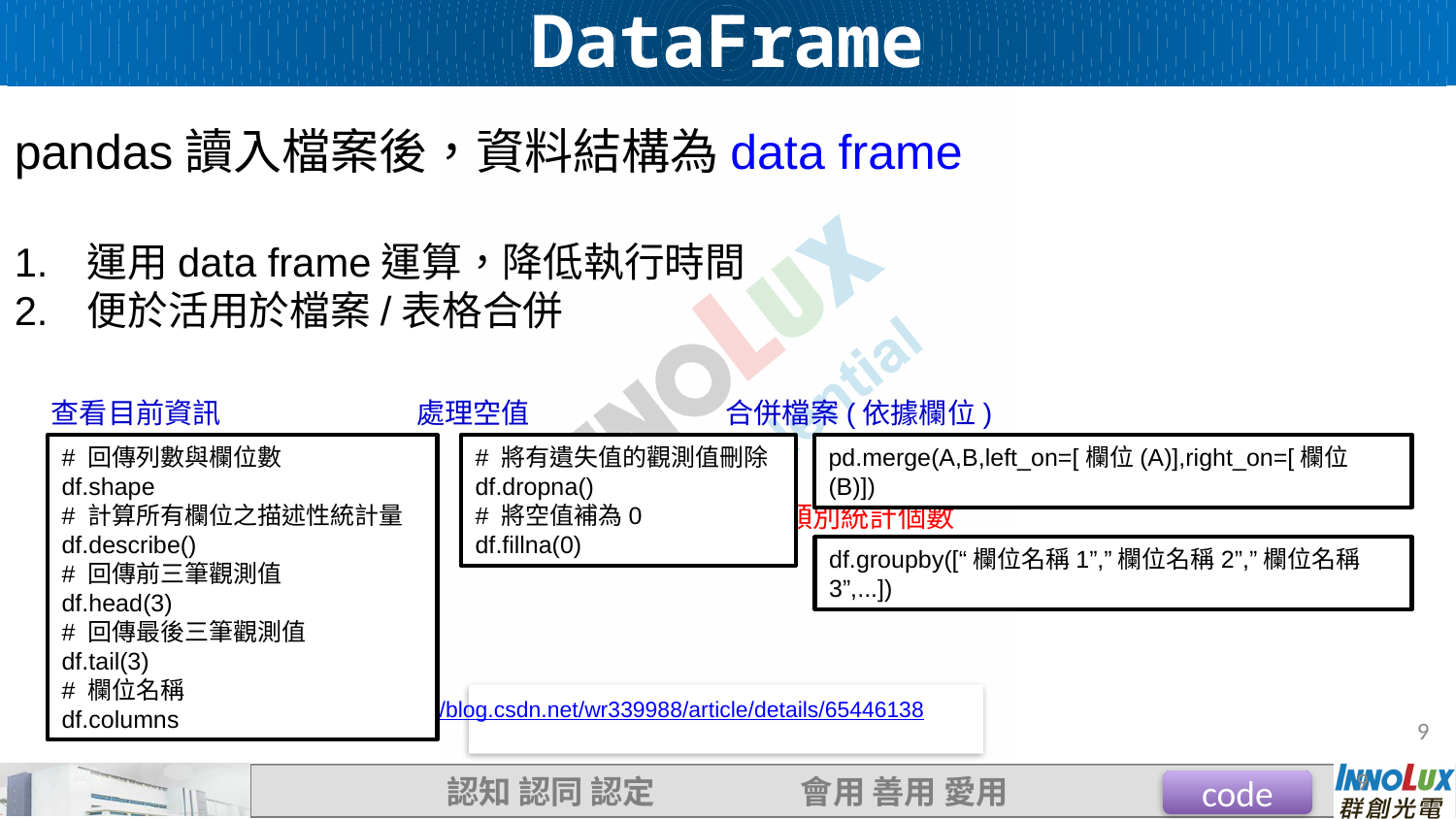

DataFrame
pandas讀入檔案後，資料結構為data frame

運用data frame運算，降低執行時間
便於活用於檔案/表格合併

   查看目前資訊                               處理空值                               合併檔案(依據欄位)

                                                                                                       依據不同類別統計個數

												https://blog.csdn.net/wr339988/article/details/65446138
pd.merge(A,B,left_on=[欄位(A)],right_on=[欄位(B)])
# 回傳列數與欄位數
df.shape
# 計算所有欄位之描述性統計量
df.describe()
# 回傳前三筆觀測值
df.head(3)
# 回傳最後三筆觀測值
df.tail(3)
# 欄位名稱
df.columns
# 將有遺失值的觀測值刪除
df.dropna()
# 將空值補為0
df.fillna(0)
df.groupby([“欄位名稱1”,”欄位名稱2”,”欄位名稱3”,...])
9
9
code